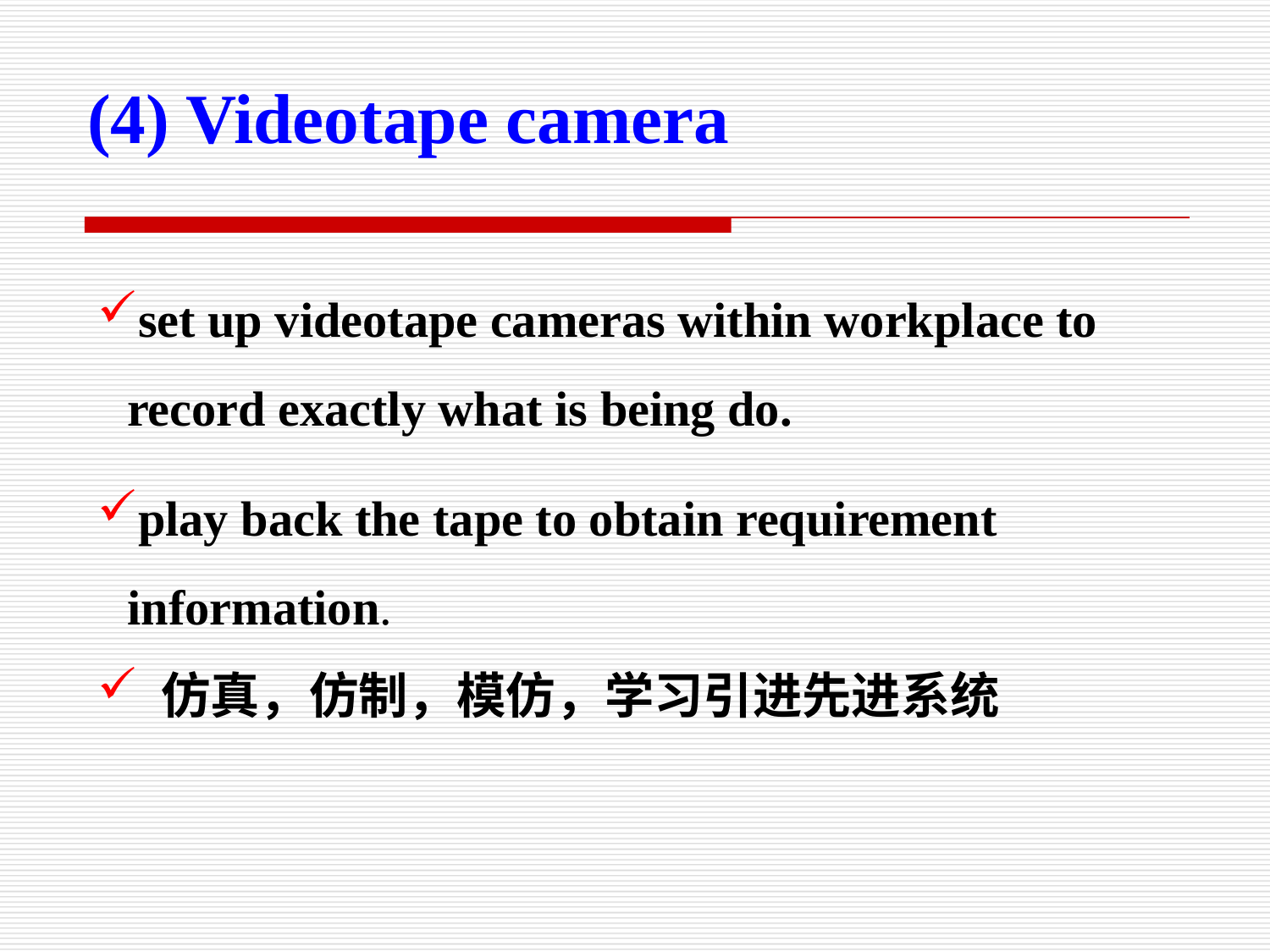

(4) Videotape camera
set up videotape cameras within workplace to record exactly what is being do.
play back the tape to obtain requirement information.
 仿真，仿制，模仿，学习引进先进系统